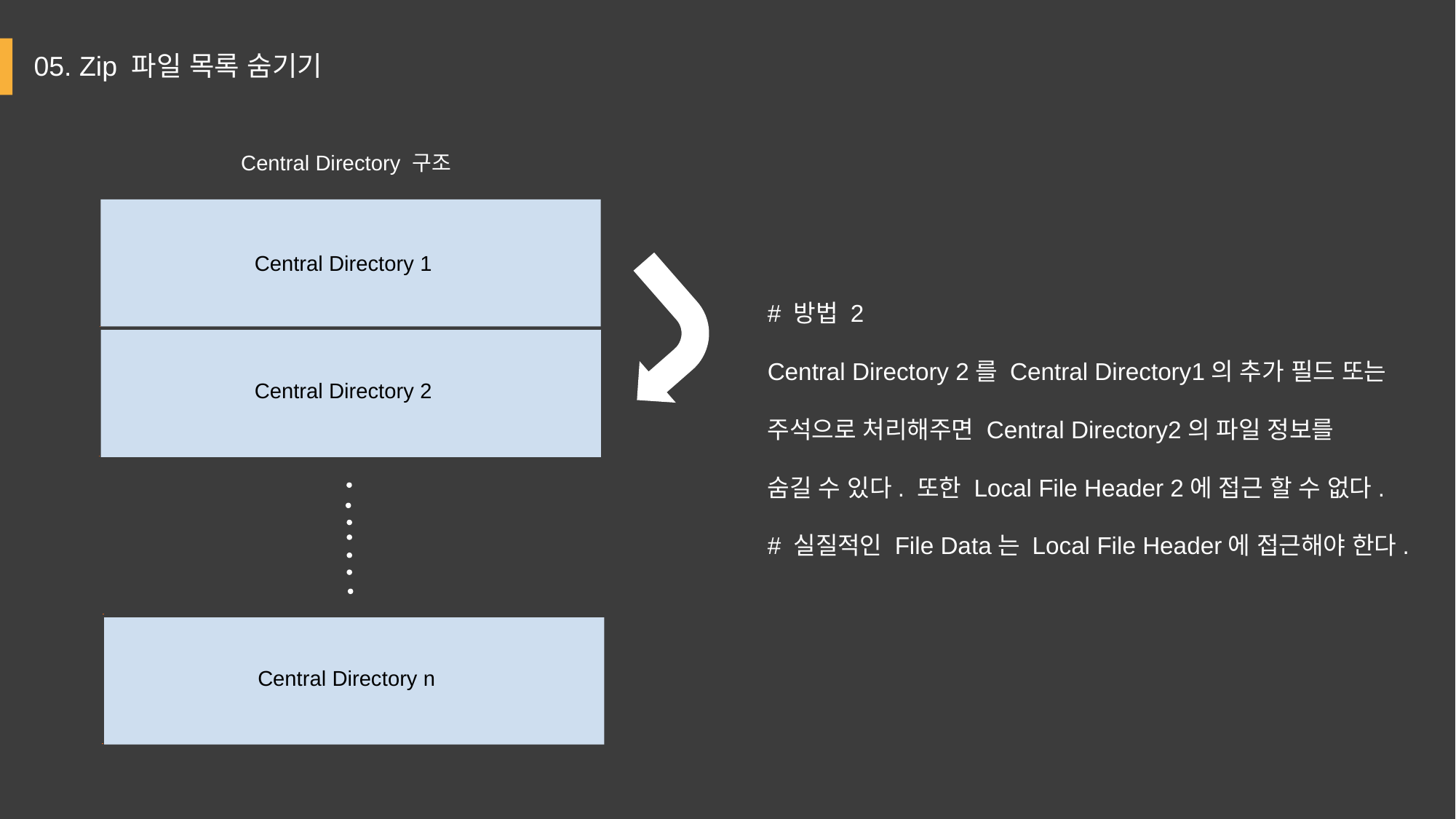

05. Zip 파일 목록 숨기기
Central Directory 구조

Central Directory 1

# 방법 2

Central Directory 2를 Central Directory1의 추가 필드 또는

주석으로 처리해주면 Central Directory2의 파일 정보를

숨길 수 있다. 또한 Local File Header 2에 접근 할 수 없다.

# 실질적인 File Data는 Local File Header에 접근해야 한다.

Central Directory 2

Central Directory n